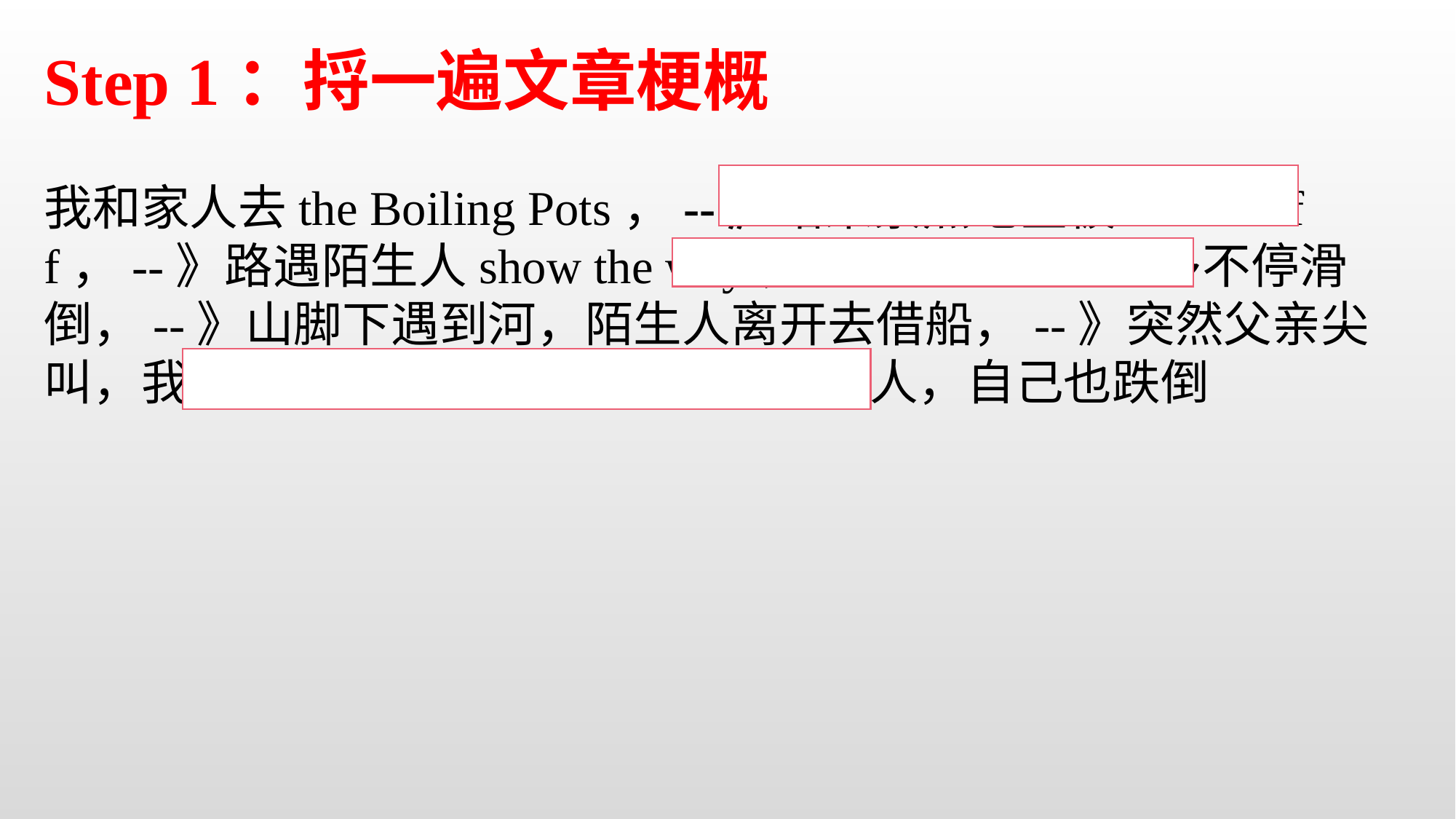

Step 1：捋一遍文章梗概
我和家人去the Boiling Pots，--》结果景点地区被closed off，--》路遇陌生人show the way，--》路难走泥泞多不停滑倒，--》山脚下遇到河，陌生人离开去借船，--》突然父亲尖叫，我注意到树倒下，急忙推开前面的人，自己也跌倒